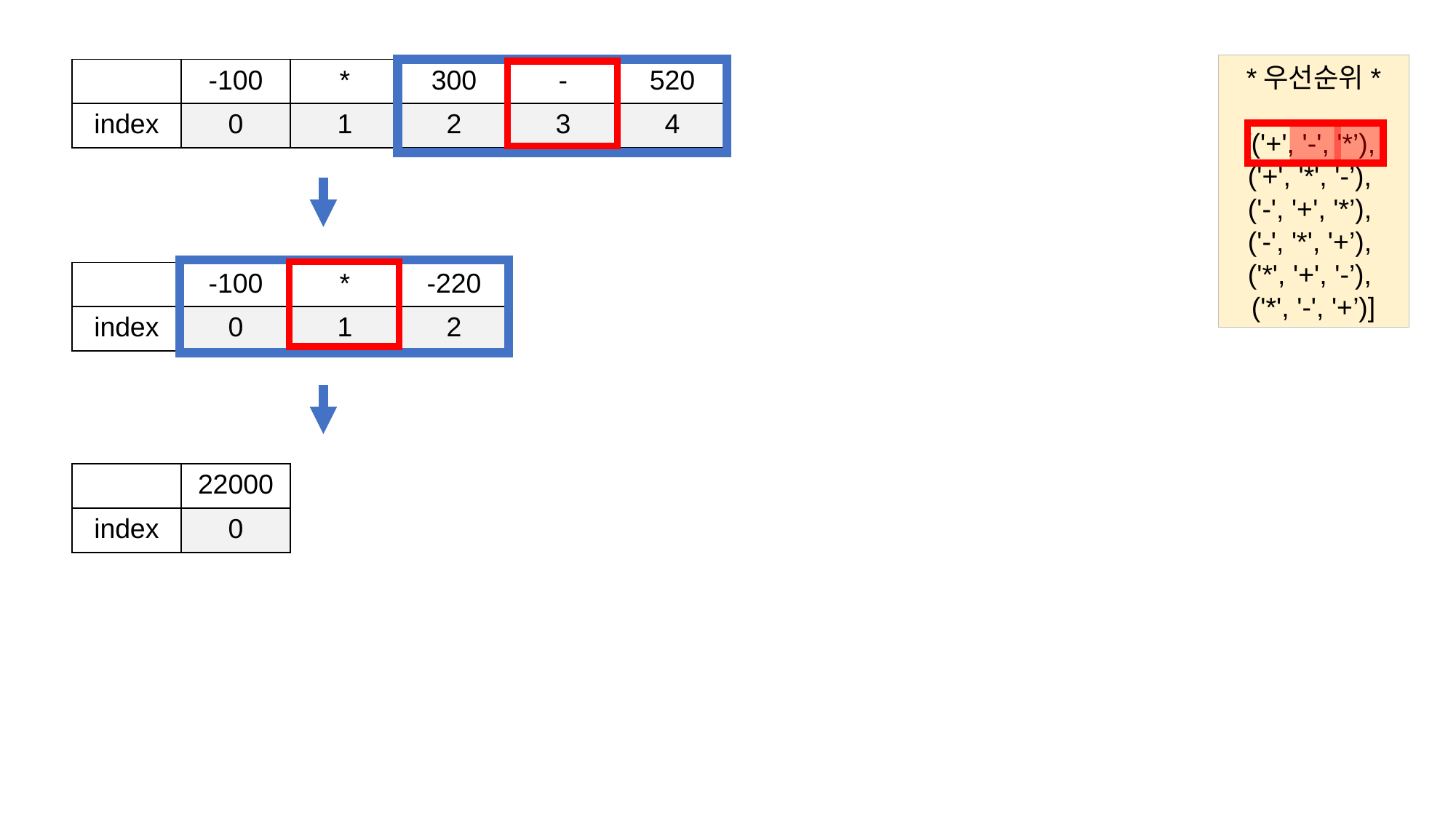

*우선순위*

[('+', '-', '*’),
('+', '*', '-’),
('-', '+', '*’),
('-', '*', '+’),
('*', '+', '-’),
('*', '-', '+’)]
|  | -100 | \* | 300 | - | 520 |
| --- | --- | --- | --- | --- | --- |
| index | 0 | 1 | 2 | 3 | 4 |

|  | -100 | \* | -220 |
| --- | --- | --- | --- |
| index | 0 | 1 | 2 |
|  | 22000 |
| --- | --- |
| index | 0 |